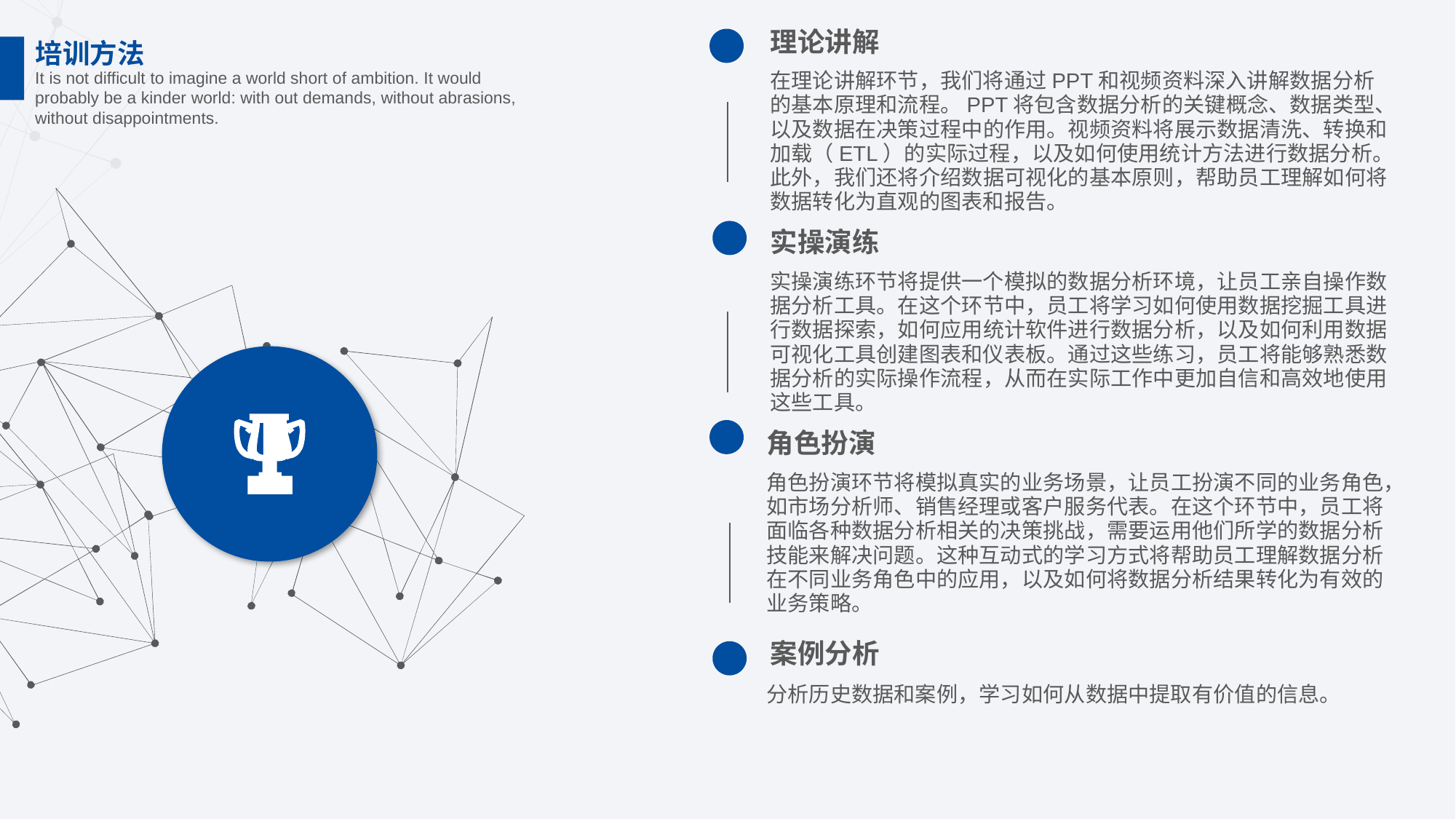

理论讲解

培训方法

It is not difficult to imagine a world short of ambition. It would probably be a kinder world: with out demands, without abrasions, without disappointments.
在理论讲解环节，我们将通过PPT和视频资料深入讲解数据分析的基本原理和流程。PPT将包含数据分析的关键概念、数据类型、以及数据在决策过程中的作用。视频资料将展示数据清洗、转换和加载（ETL）的实际过程，以及如何使用统计方法进行数据分析。此外，我们还将介绍数据可视化的基本原则，帮助员工理解如何将数据转化为直观的图表和报告。
实操演练

实操演练环节将提供一个模拟的数据分析环境，让员工亲自操作数据分析工具。在这个环节中，员工将学习如何使用数据挖掘工具进行数据探索，如何应用统计软件进行数据分析，以及如何利用数据可视化工具创建图表和仪表板。通过这些练习，员工将能够熟悉数据分析的实际操作流程，从而在实际工作中更加自信和高效地使用这些工具。

角色扮演
角色扮演环节将模拟真实的业务场景，让员工扮演不同的业务角色，如市场分析师、销售经理或客户服务代表。在这个环节中，员工将面临各种数据分析相关的决策挑战，需要运用他们所学的数据分析技能来解决问题。这种互动式的学习方式将帮助员工理解数据分析在不同业务角色中的应用，以及如何将数据分析结果转化为有效的业务策略。
案例分析

分析历史数据和案例，学习如何从数据中提取有价值的信息。